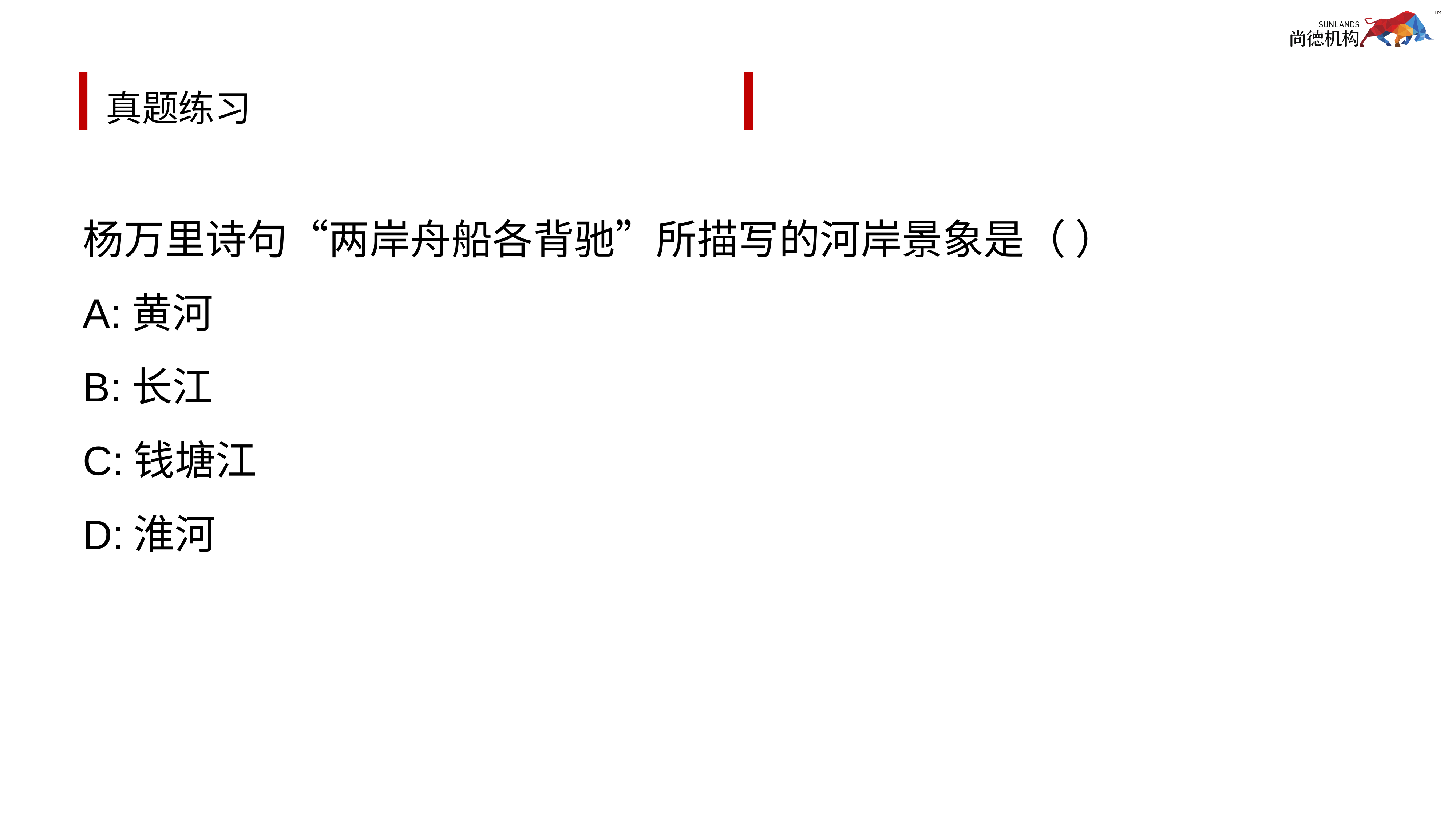

# 真题练习
杨万里诗句“两岸舟船各背驰”所描写的河岸景象是（ ）
A:黄河
B:长江
C:钱塘江
D:淮河